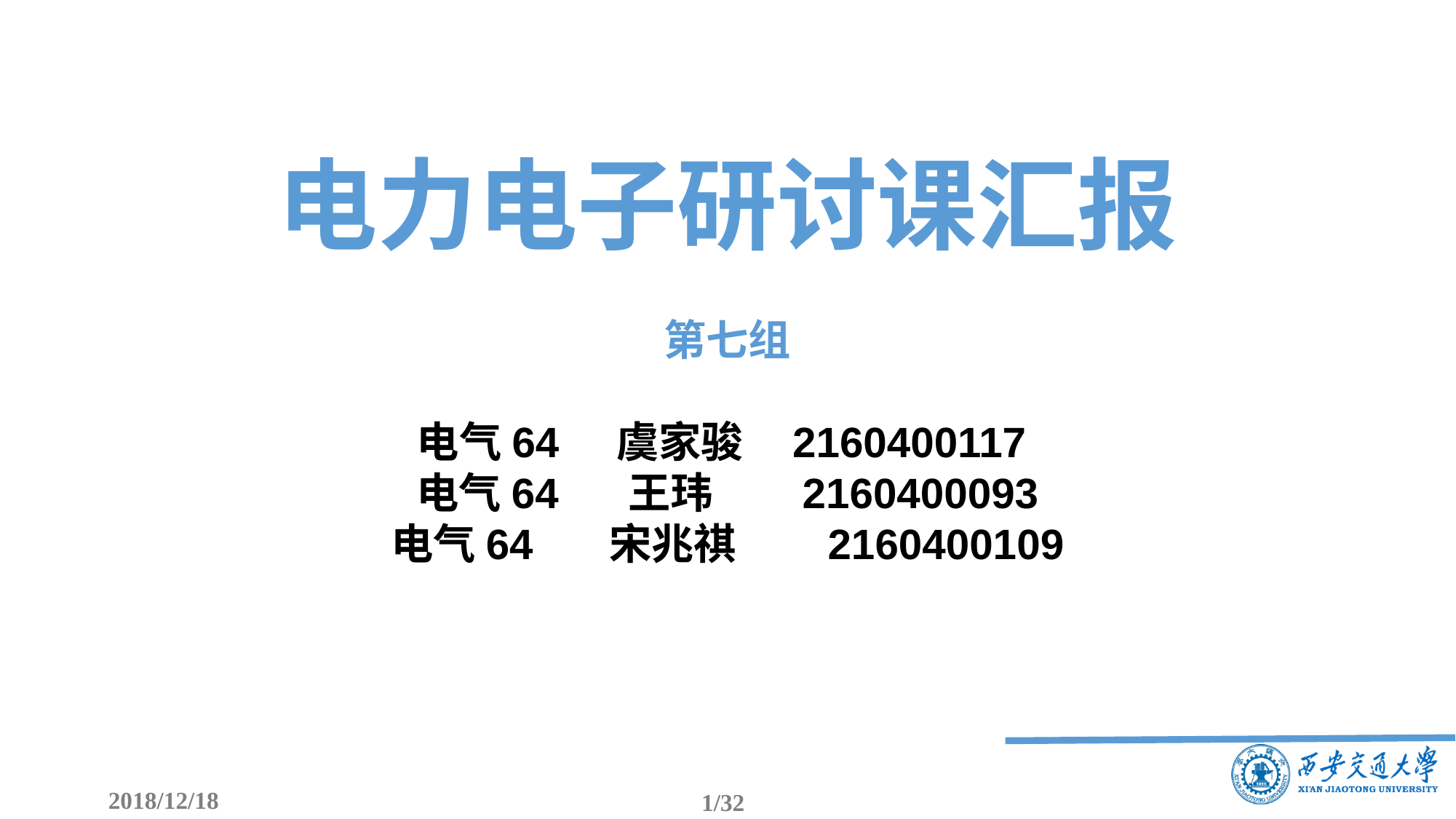

# 电力电子研讨课汇报
第七组

电气64    虞家骏    2160400117
电气64     王玮	     2160400093
电气64	宋兆祺	2160400109
2018/12/18